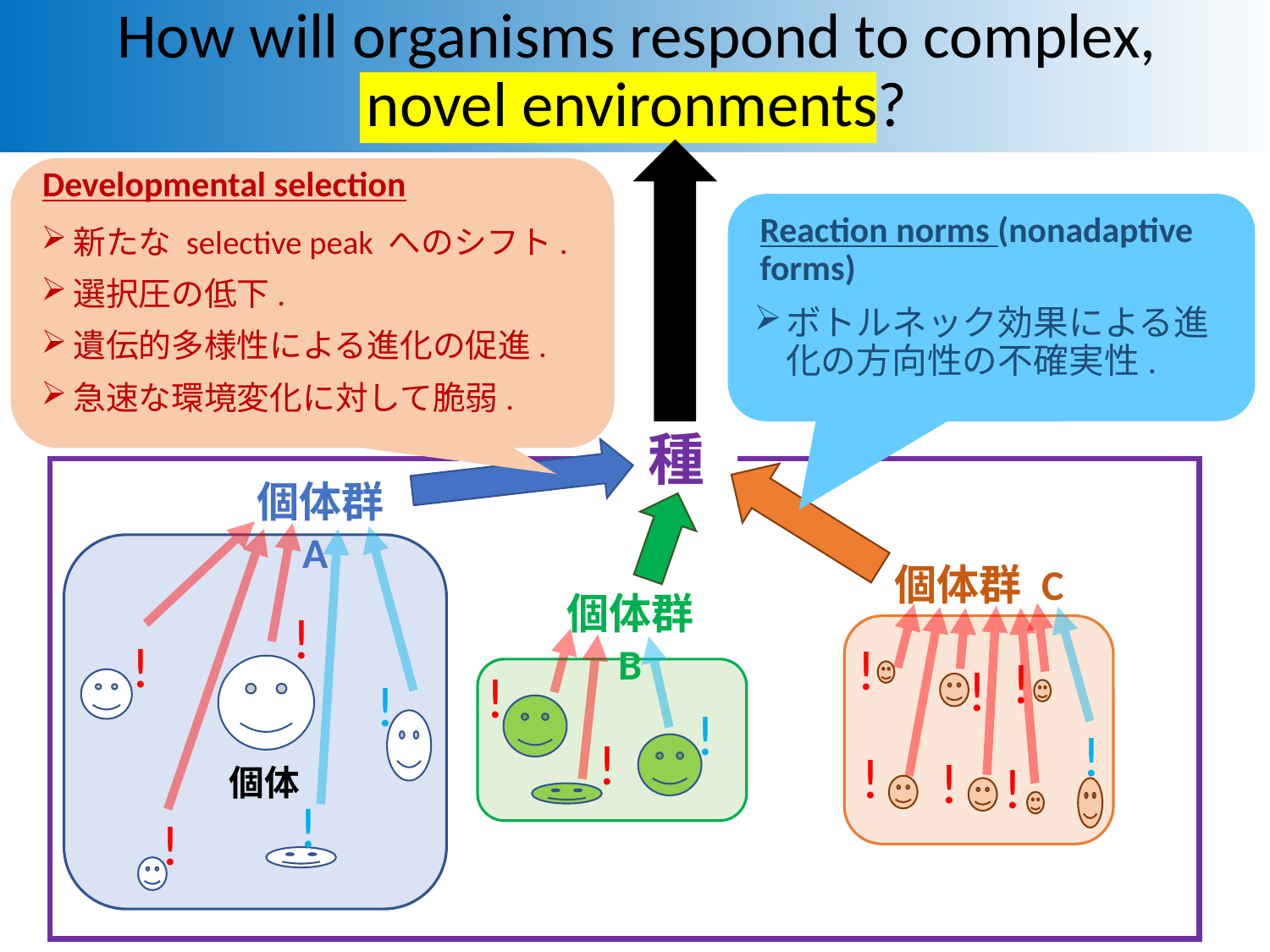

How will organisms respond to complex, novel environments?

Developmental selection

Reaction norms (nonadaptive forms)
新たな selective peak へのシフト.
選択圧の低下.
遺伝的多様性による進化の促進.
急速な環境変化に対して脆弱.
ボトルネック効果による進化の方向性の不確実性.

種

個体群 A

個体群 C
個体群 B
!

!
!
!
!

!

!

!

!
!

!
!
!
個体

!

!